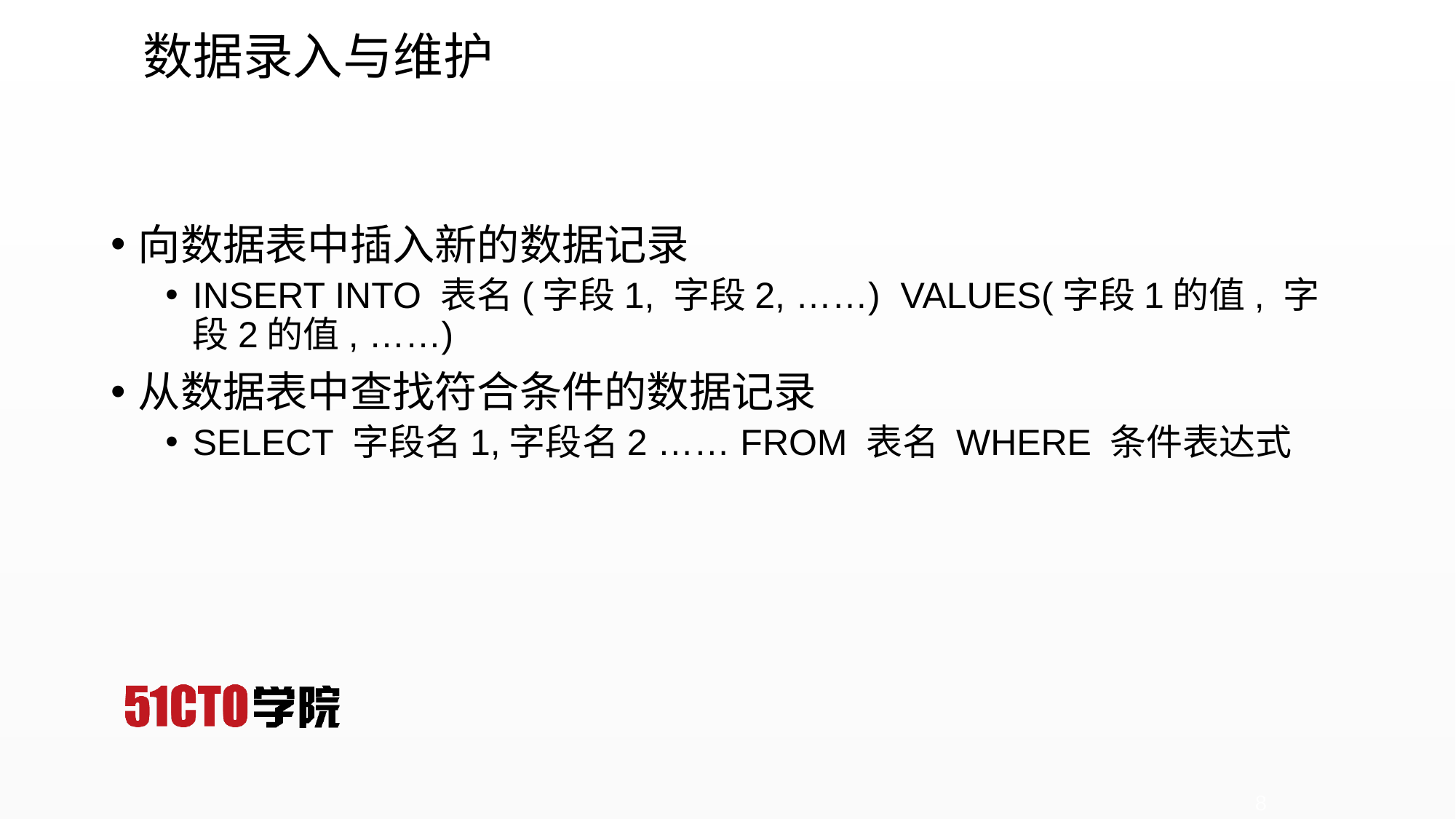

# 数据录入与维护
向数据表中插入新的数据记录
INSERT INTO 表名(字段1, 字段2, ……)  VALUES(字段1的值, 字段2的值, ……)
从数据表中查找符合条件的数据记录
SELECT 字段名1,字段名2 …… FROM 表名 WHERE 条件表达式
8